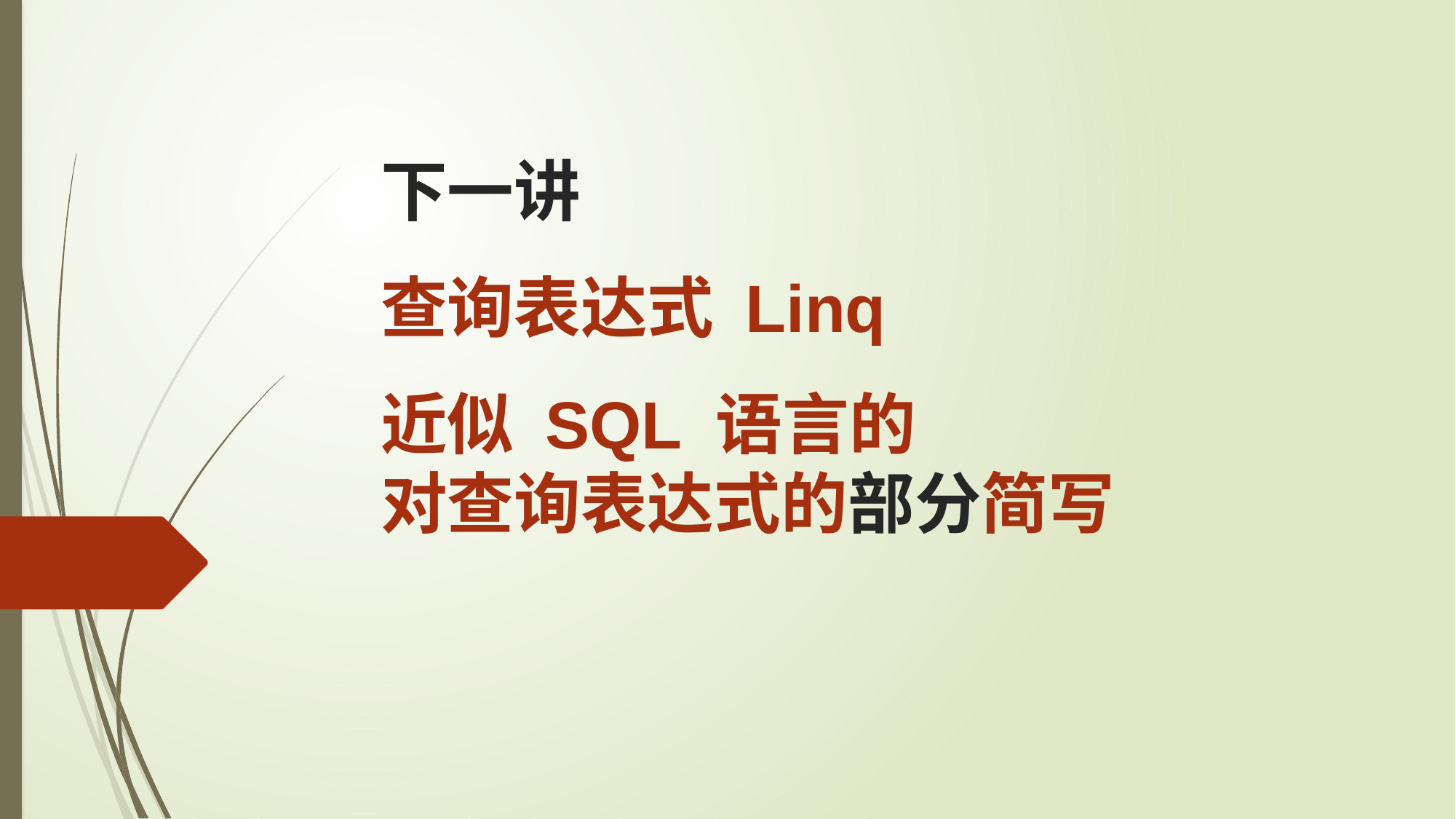

下一讲

查询表达式 Linq

近似 SQL 语言的
对查询表达式的部分简写